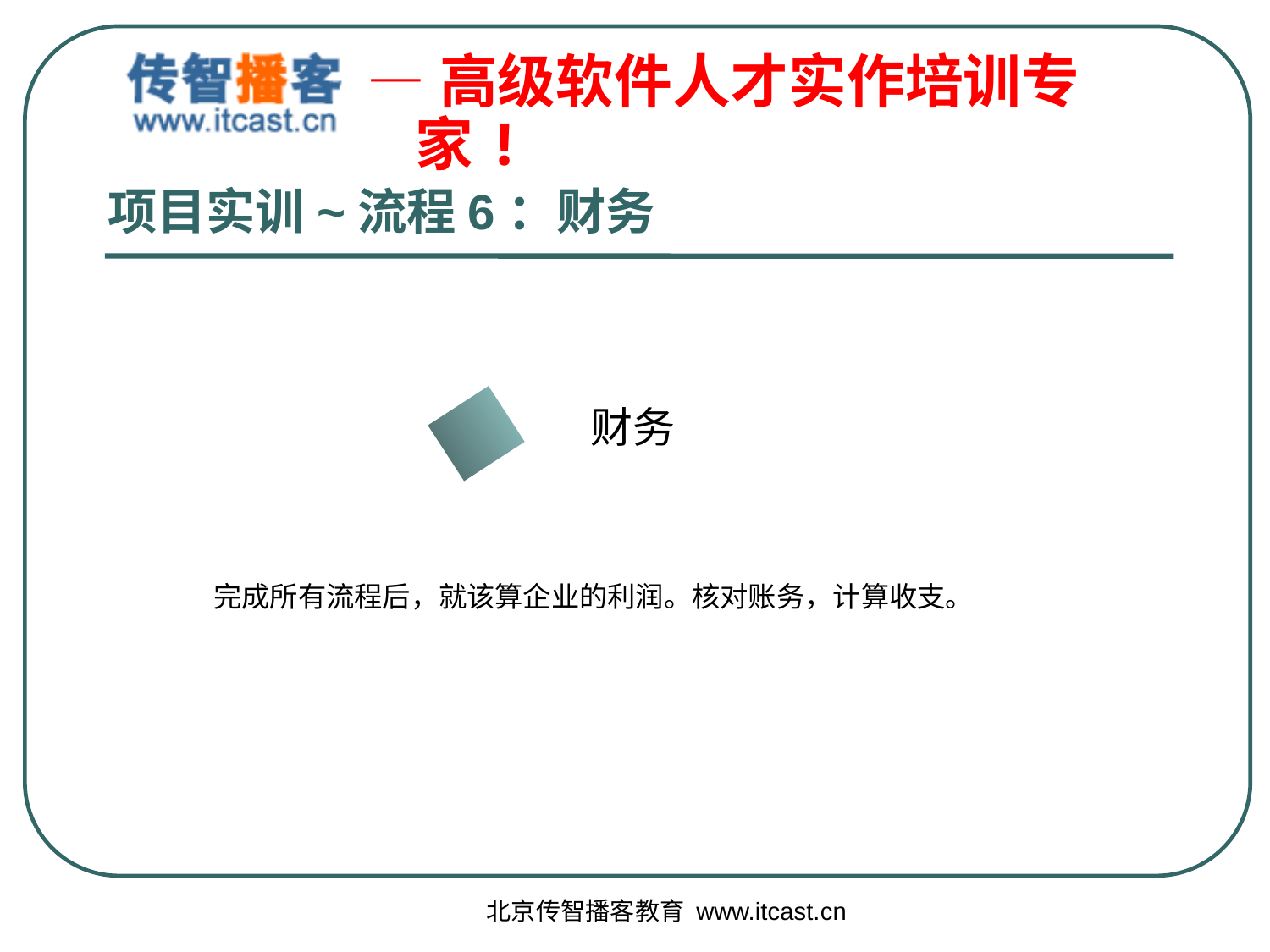

# 项目实训~流程6：财务

财务
　　完成所有流程后，就该算企业的利润。核对账务，计算收支。
北京传智播客教育 www.itcast.cn